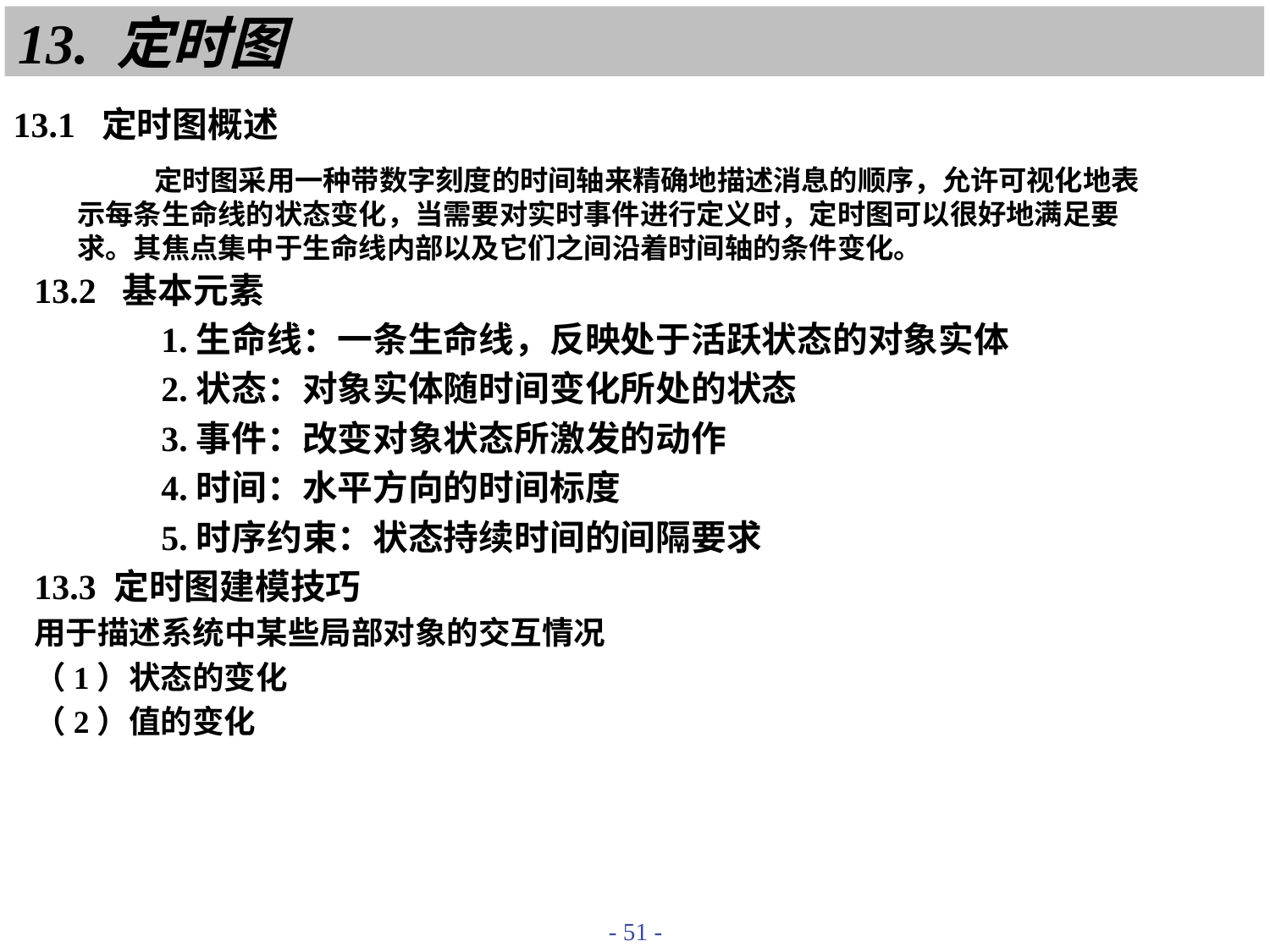

# 13. 定时图
13.1  定时图概述
           定时图采用一种带数字刻度的时间轴来精确地描述消息的顺序，允许可视化地表示每条生命线的状态变化，当需要对实时事件进行定义时，定时图可以很好地满足要求。其焦点集中于生命线内部以及它们之间沿着时间轴的条件变化。

13.2  基本元素
	1.生命线：一条生命线，反映处于活跃状态的对象实体
	2.状态：对象实体随时间变化所处的状态
	3.事件：改变对象状态所激发的动作
	4.时间：水平方向的时间标度
	5.时序约束：状态持续时间的间隔要求
13.3 定时图建模技巧
用于描述系统中某些局部对象的交互情况
（1）状态的变化
（2）值的变化